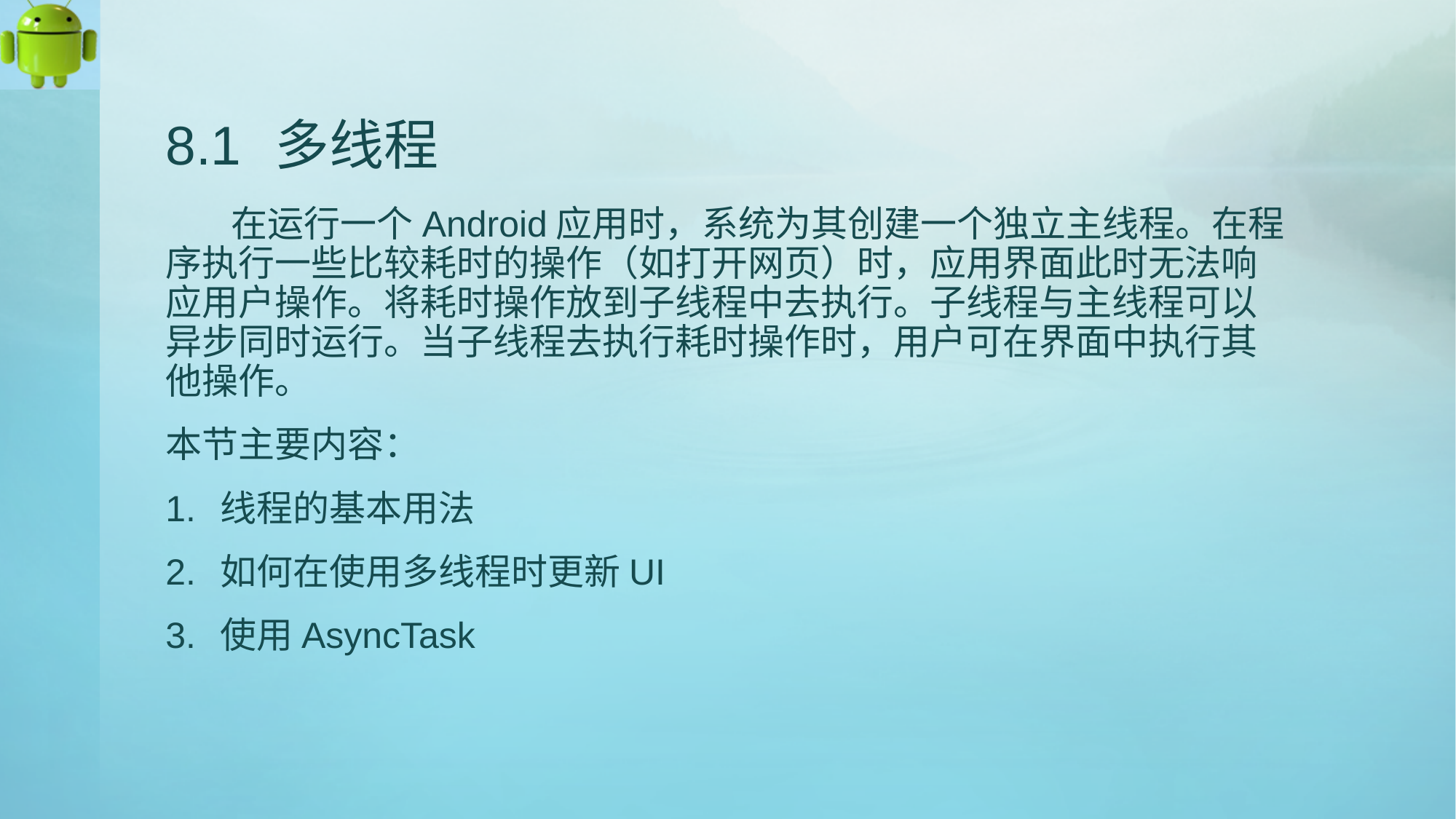

# 8.1	多线程
       在运行一个Android应用时，系统为其创建一个独立主线程。在程序执行一些比较耗时的操作（如打开网页）时，应用界面此时无法响应用户操作。将耗时操作放到子线程中去执行。子线程与主线程可以异步同时运行。当子线程去执行耗时操作时，用户可在界面中执行其他操作。
本节主要内容：
线程的基本用法
如何在使用多线程时更新UI
使用AsyncTask